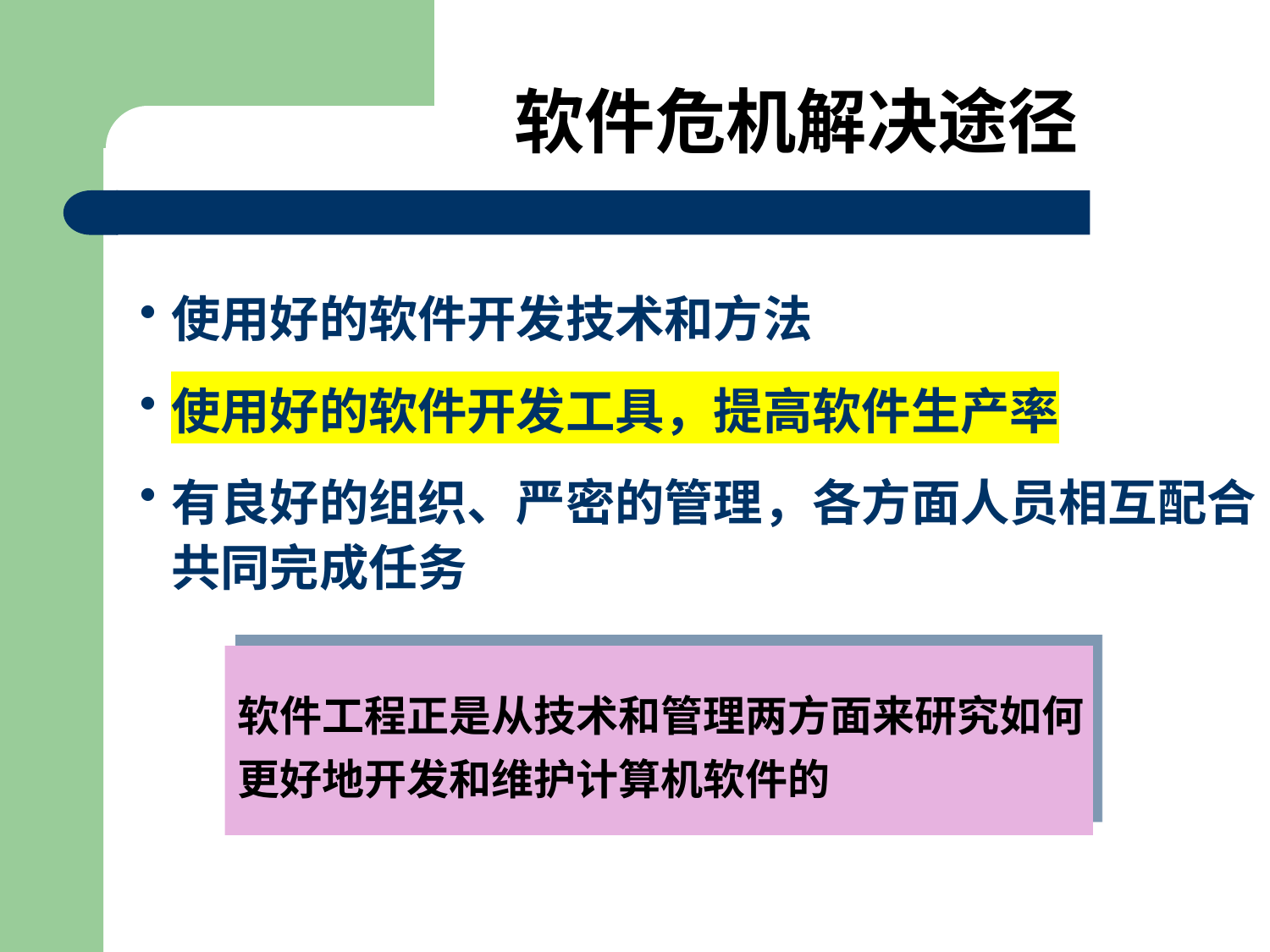

# 软件危机解决途径
使用好的软件开发技术和方法
使用好的软件开发工具，提高软件生产率
有良好的组织、严密的管理，各方面人员相互配合共同完成任务
软件工程正是从技术和管理两方面来研究如何
更好地开发和维护计算机软件的
25